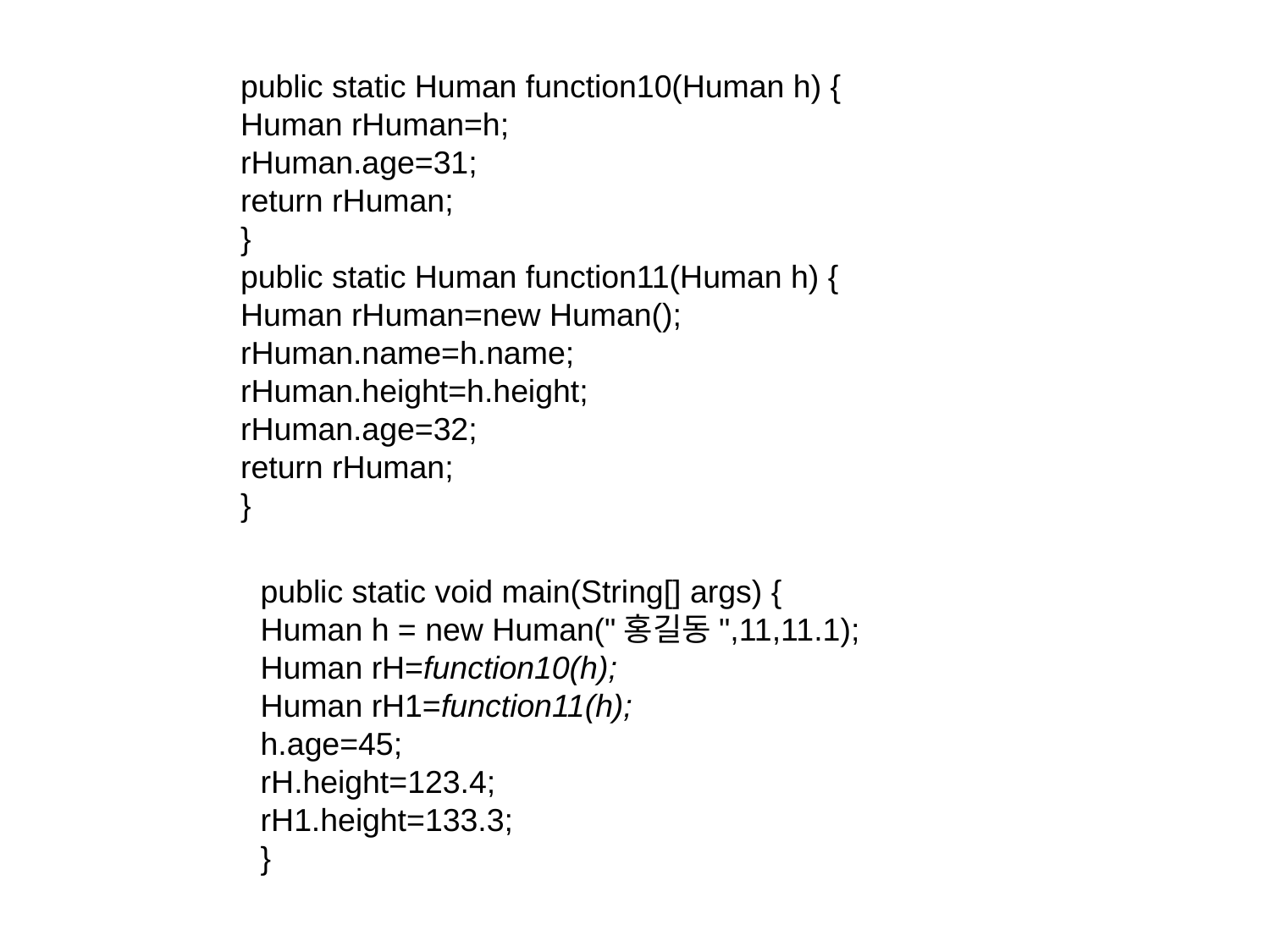

public static Human function10(Human h) {
Human rHuman=h;
rHuman.age=31;
return rHuman;
}
public static Human function11(Human h) {
Human rHuman=new Human();
rHuman.name=h.name;
rHuman.height=h.height;
rHuman.age=32;
return rHuman;
}
public static void main(String[] args) {
Human h = new Human("홍길동",11,11.1);
Human rH=function10(h);
Human rH1=function11(h);
h.age=45;
rH.height=123.4;
rH1.height=133.3;
}